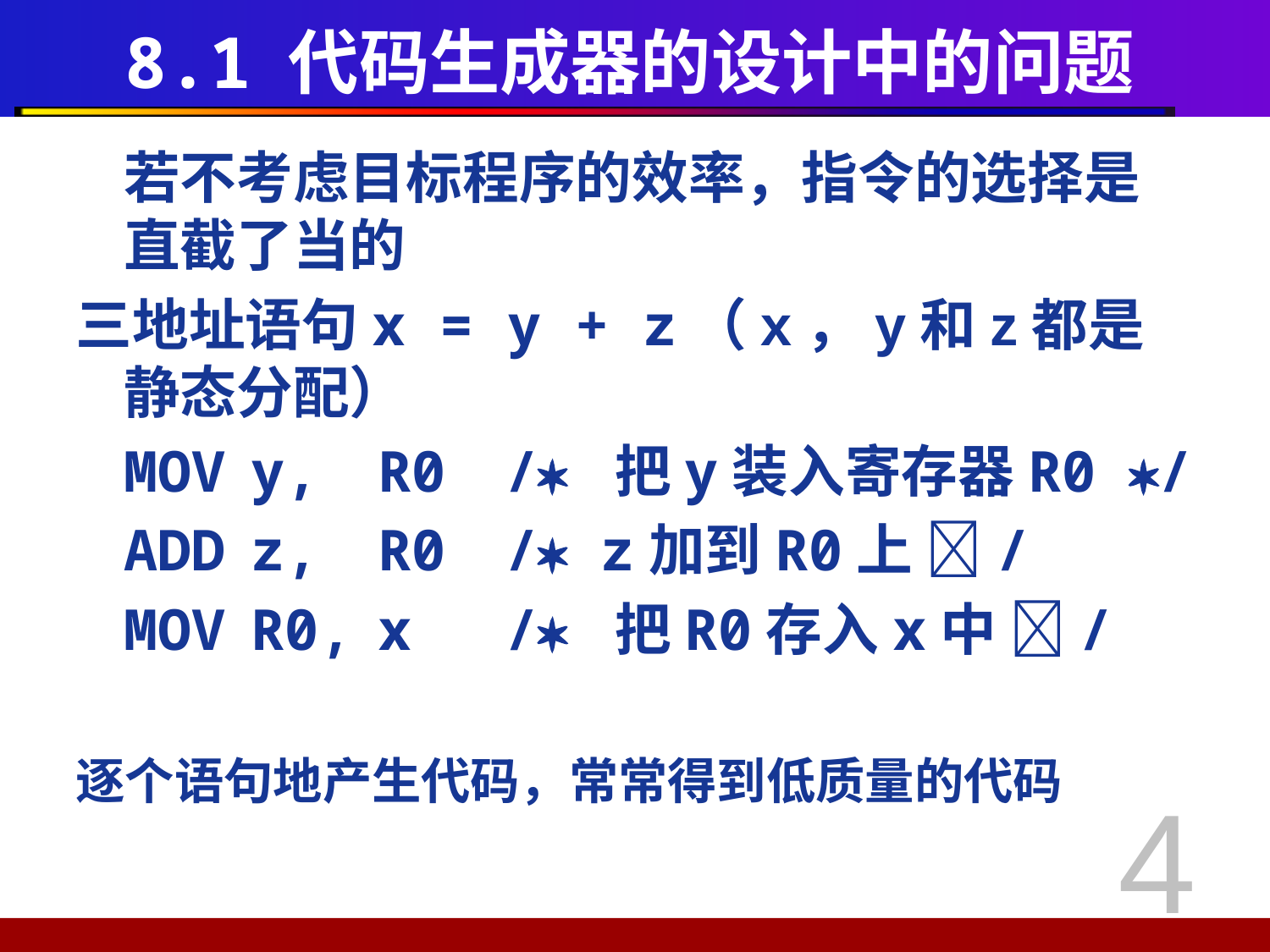

# 8.1 代码生成器的设计中的问题
	若不考虑目标程序的效率，指令的选择是直截了当的
三地址语句x = y + z（x，y和z都是静态分配）
	MOV	y,	R0	/∗ 把y装入寄存器R0 ∗/
	ADD	z,	R0 	/∗ z加到R0上 ∗/
	MOV	R0,	x 	/∗ 把R0存入x中 ∗/

逐个语句地产生代码，常常得到低质量的代码
4